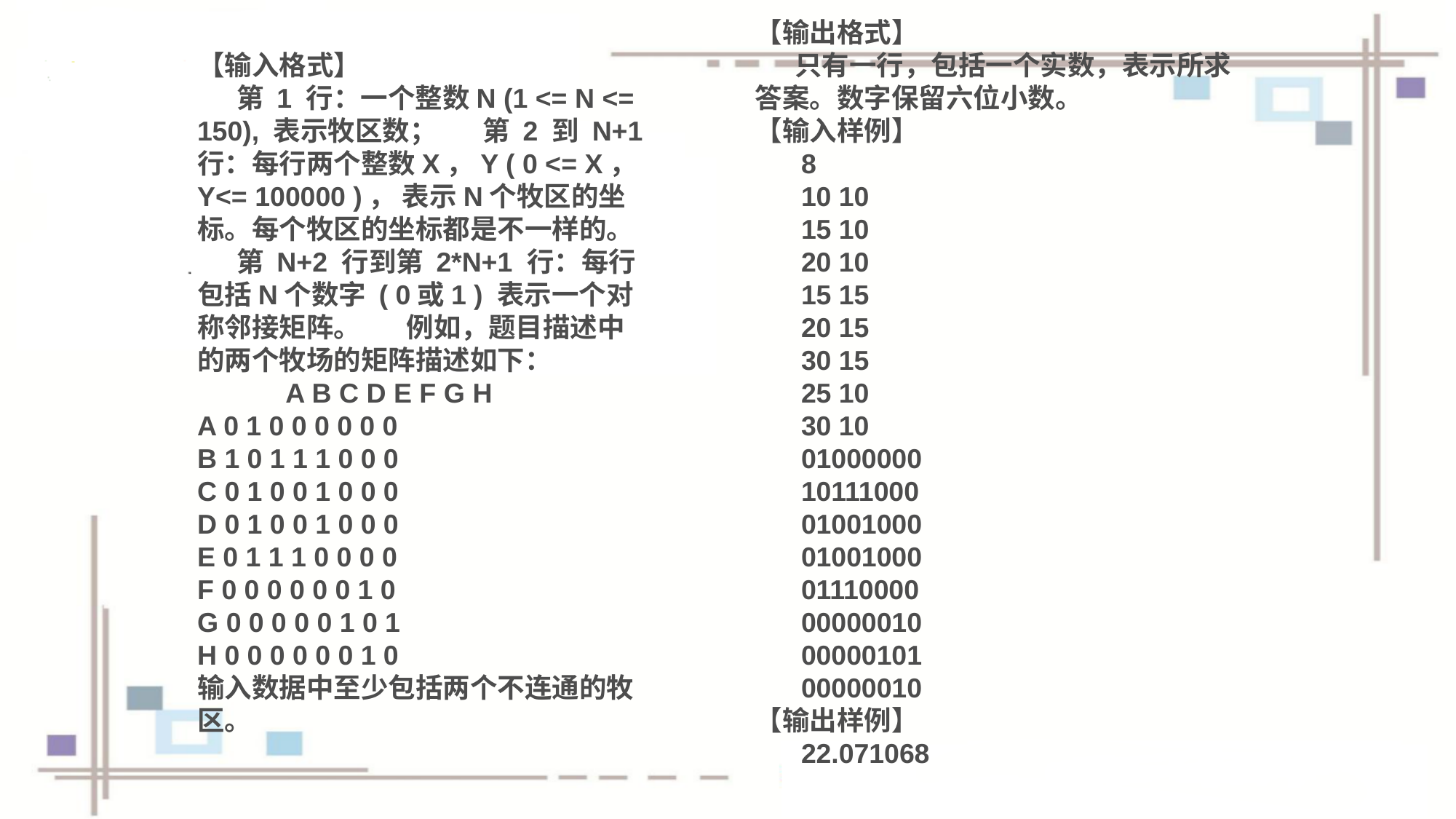

【输出格式】
　  只有一行，包括一个实数，表示所求答案。数字保留六位小数。
【输入样例】
　  8
　  10 10
　  15 10
　  20 10
　  15 15
　  20 15
　  30 15
　  25 10
　  30 10
　  01000000
　  10111000
　  01001000
　  01001000
　  01110000
　  00000010
　  00000101
　  00000010
【输出样例】
　  22.071068
【输入格式】
　  第 1 行：一个整数N (1 <= N <= 150), 表示牧区数； 　  第 2 到 N+1 行：每行两个整数X，Y ( 0 <= X，Y<= 100000 )， 表示N个牧区的坐标。每个牧区的坐标都是不一样的。 　  第 N+2 行到第 2*N+1 行：每行包括N个数字 ( 0或1 ) 表示一个对称邻接矩阵。 　  例如，题目描述中的两个牧场的矩阵描述如下： 　　　　　　A B C D E F G H
A 0 1 0 0 0 0 0 0
B 1 0 1 1 1 0 0 0
C 0 1 0 0 1 0 0 0
D 0 1 0 0 1 0 0 0
E 0 1 1 1 0 0 0 0
F 0 0 0 0 0 0 1 0
G 0 0 0 0 0 1 0 1
H 0 0 0 0 0 0 1 0
输入数据中至少包括两个不连通的牧区。